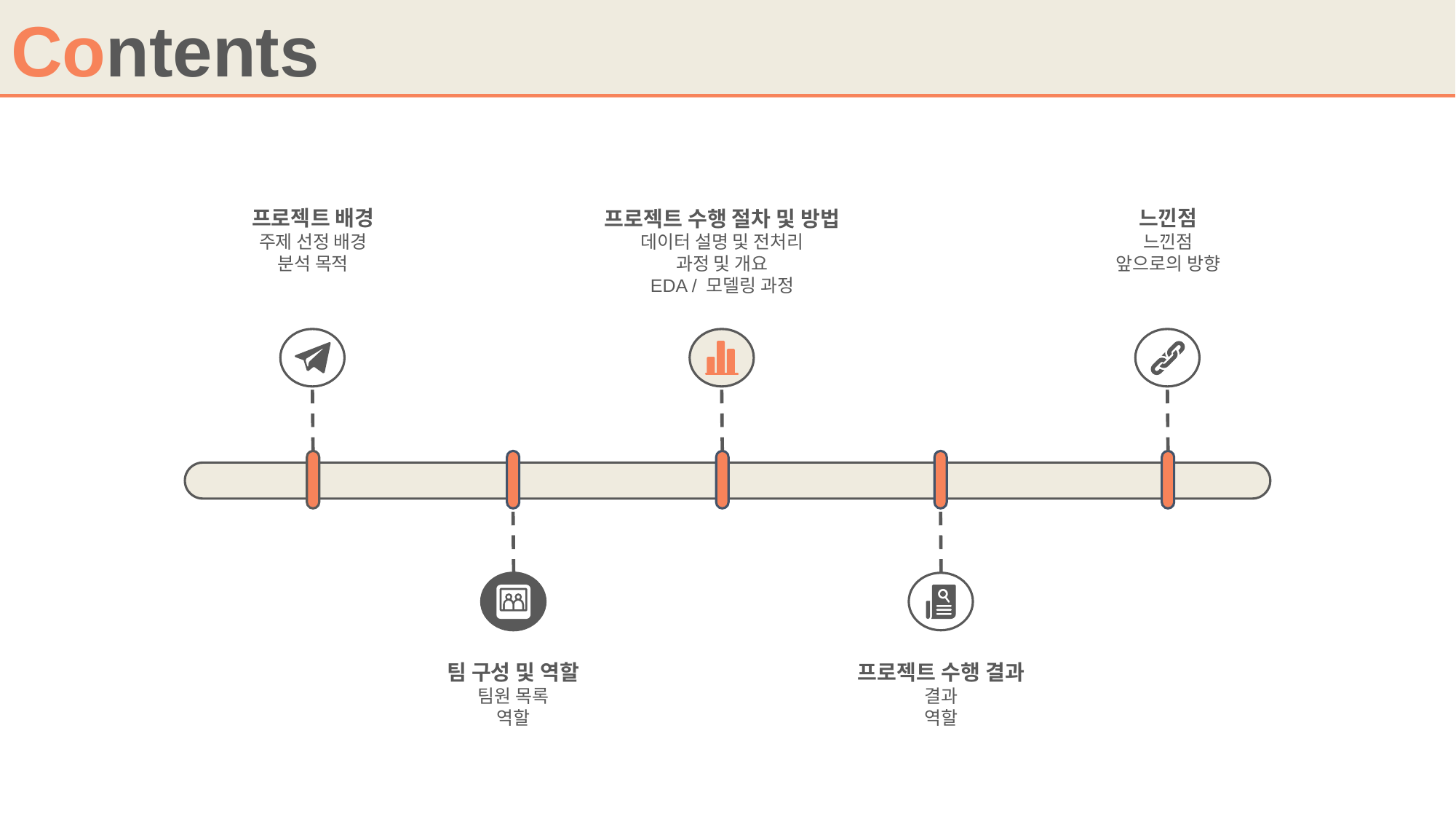

Contents

프로젝트 수행 절차 및 방법
데이터 설명 및 전처리
과정 및 개요
EDA / 모델링 과정
느낀점
느낀점
앞으로의 방향
프로젝트 배경
주제 선정 배경
분석 목적

팀 구성 및 역할
팀원 목록
역할
프로젝트 수행 결과
결과
역할